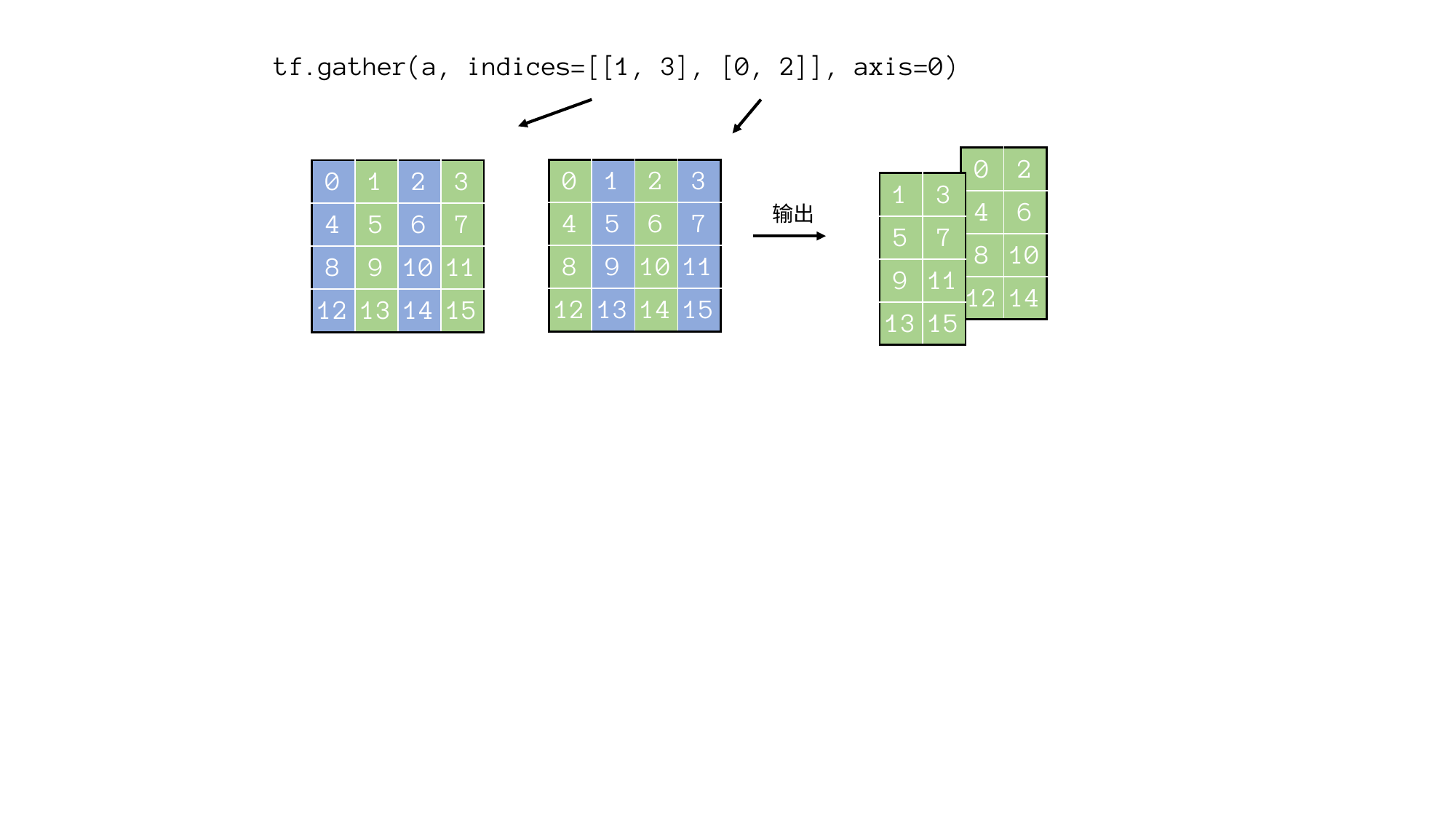

tf.gather(a, indices=[[1, 3], [0, 2]], axis=0)
| 0 | 2 |
| --- | --- |
| 4 | 6 |
| 8 | 10 |
| 12 | 14 |
| 0 | 1 | 2 | 3 |
| --- | --- | --- | --- |
| 4 | 5 | 6 | 7 |
| 8 | 9 | 10 | 11 |
| 12 | 13 | 14 | 15 |
| 0 | 1 | 2 | 3 |
| --- | --- | --- | --- |
| 4 | 5 | 6 | 7 |
| 8 | 9 | 10 | 11 |
| 12 | 13 | 14 | 15 |
| 1 | 3 |
| --- | --- |
| 5 | 7 |
| 9 | 11 |
| 13 | 15 |
输出